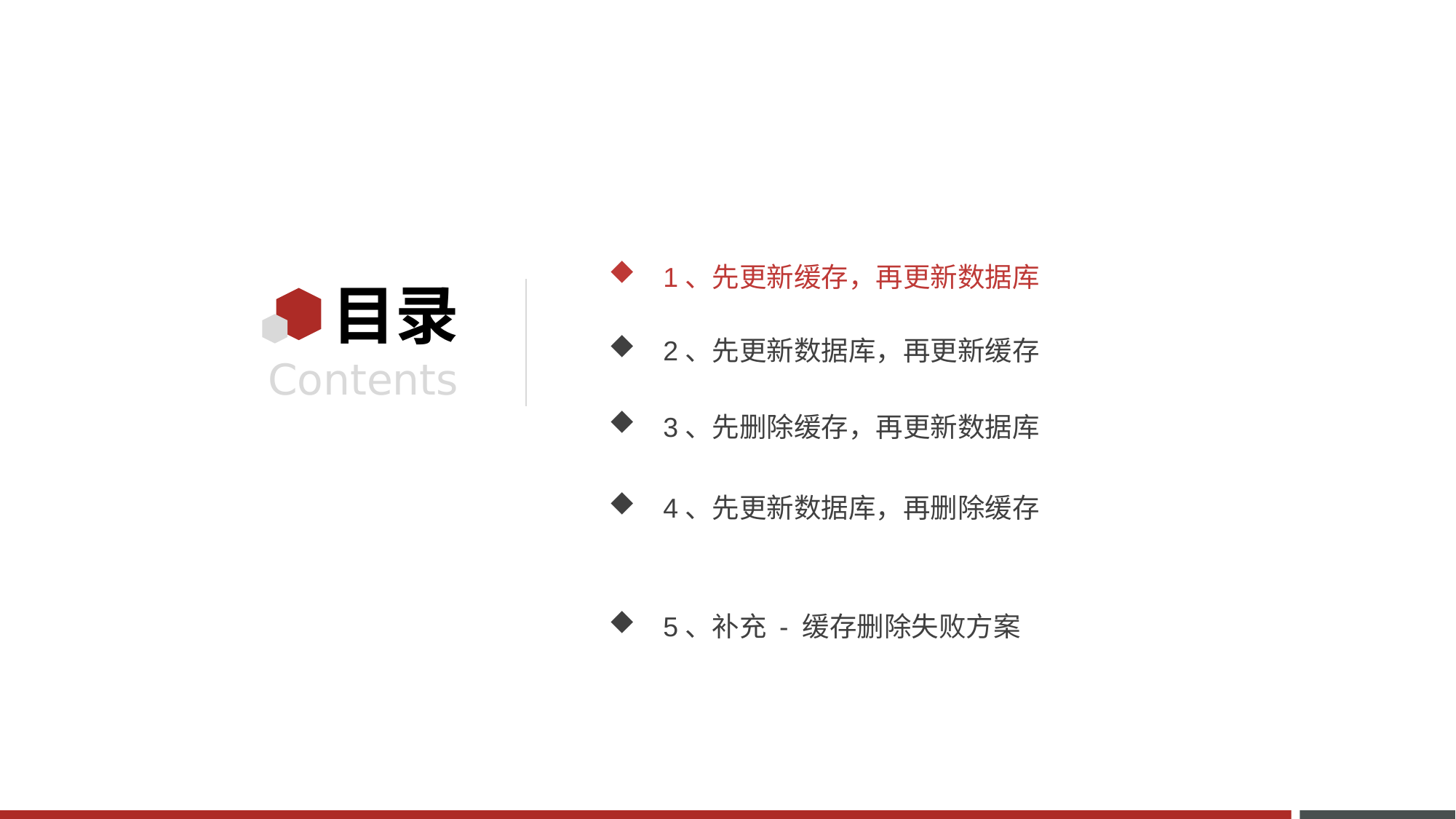

1、先更新缓存，再更新数据库
2、先更新数据库，再更新缓存
3、先删除缓存，再更新数据库
4、先更新数据库，再删除缓存
5、补充 - 缓存删除失败方案